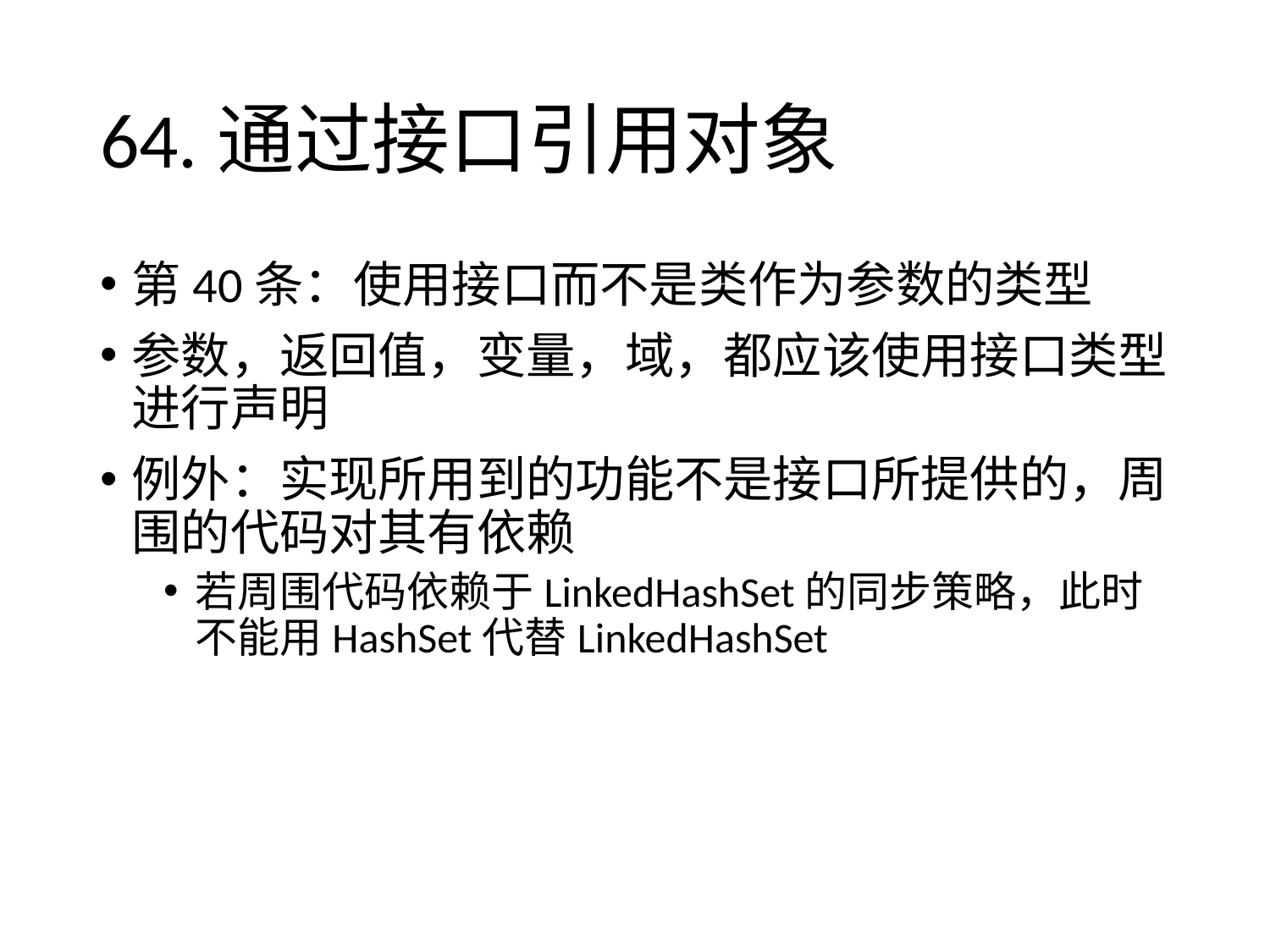

# 64.通过接口引用对象
第40条：使用接口而不是类作为参数的类型
参数，返回值，变量，域，都应该使用接口类型进行声明
例外：实现所用到的功能不是接口所提供的，周围的代码对其有依赖
若周围代码依赖于LinkedHashSet的同步策略，此时不能用HashSet代替LinkedHashSet